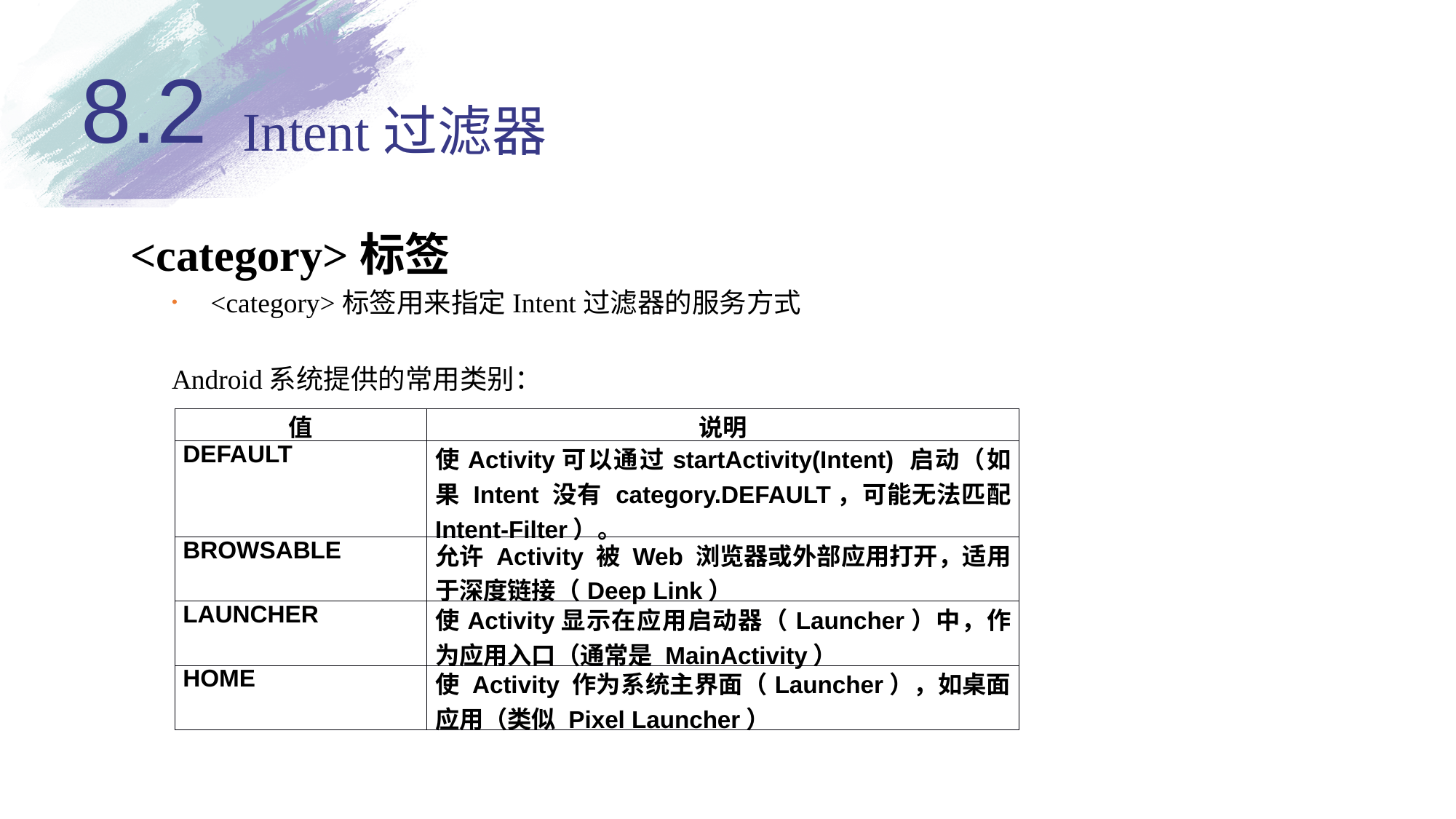

8.2
# Intent过滤器
<category>标签
<category>标签用来指定Intent过滤器的服务方式

Android系统提供的常用类别：
| 值 | 说明 |
| --- | --- |
| DEFAULT | 使Activity可以通过startActivity(Intent) 启动（如果 Intent 没有 category.DEFAULT，可能无法匹配 Intent-Filter）。 |
| BROWSABLE | 允许 Activity 被 Web 浏览器或外部应用打开，适用于深度链接（Deep Link） |
| LAUNCHER | 使Activity显示在应用启动器（Launcher）中，作为应用入口（通常是 MainActivity） |
| HOME | 使 Activity 作为系统主界面（Launcher），如桌面应用（类似 Pixel Launcher） |